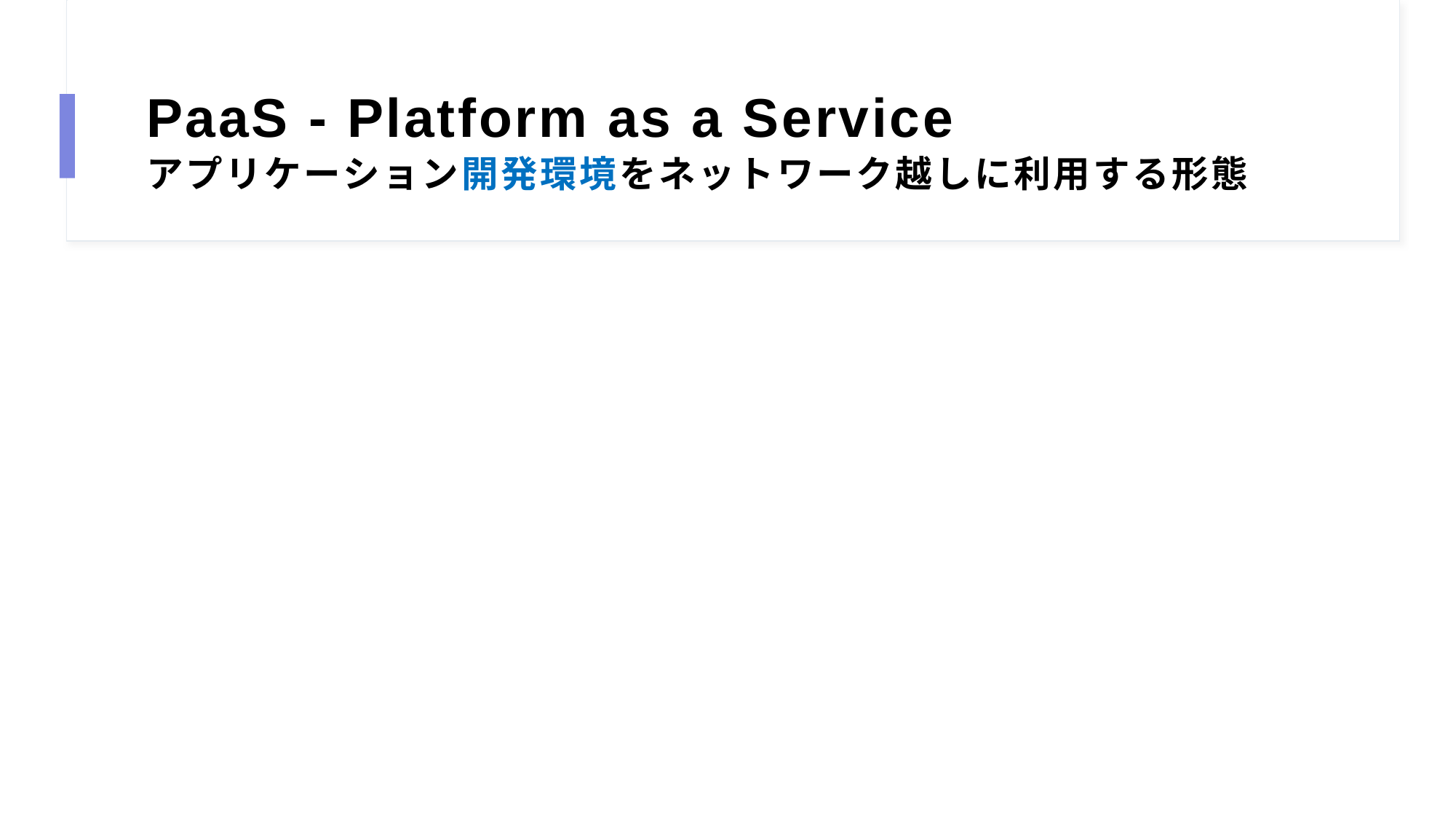

# PaaS - Platform as a Service アプリケーション開発環境をネットワーク越しに利用する形態